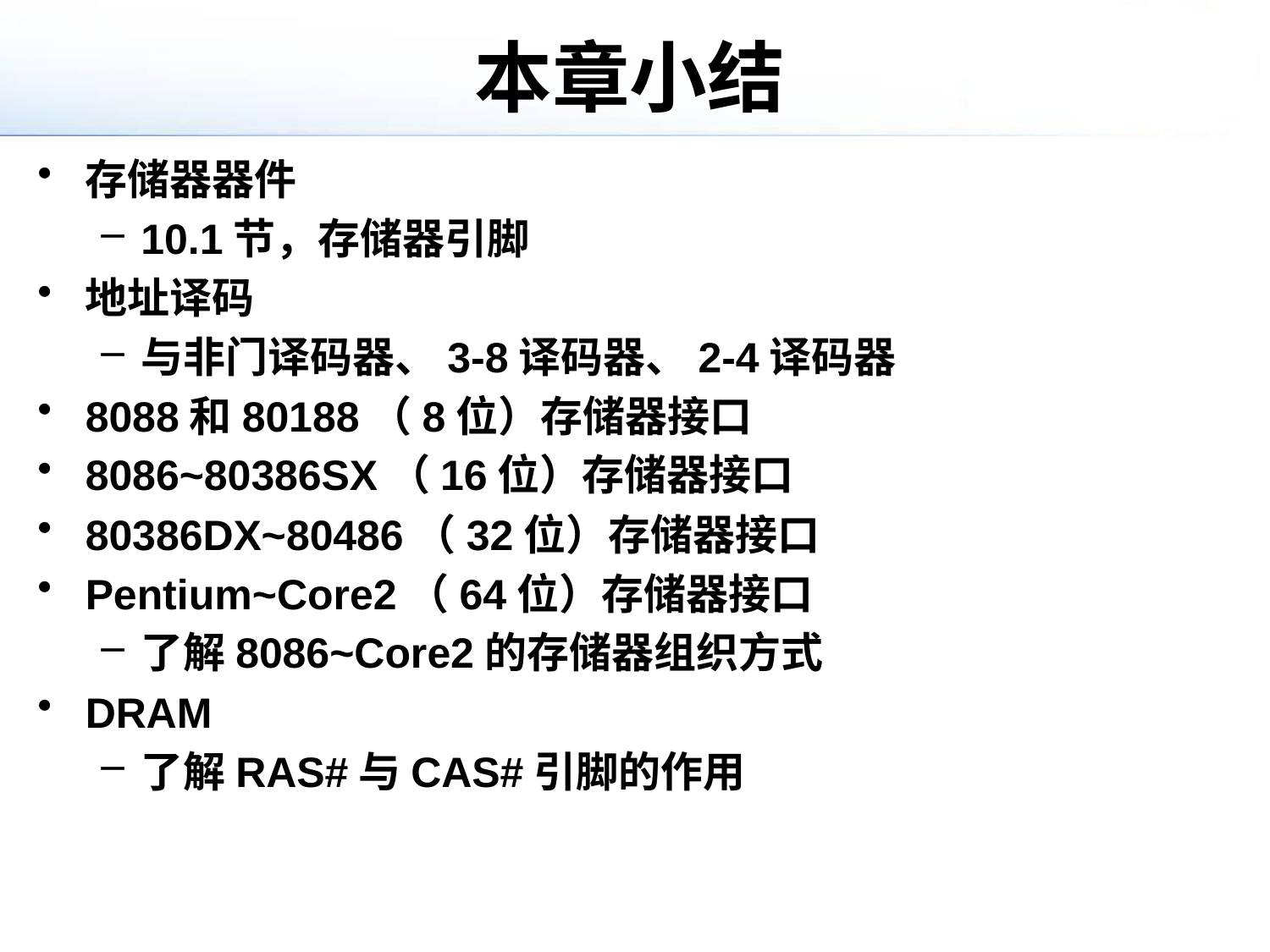

# 本章小结
存储器器件
10.1节，存储器引脚
地址译码
与非门译码器、3-8译码器、2-4译码器
8088和80188（8位）存储器接口
8086~80386SX（16位）存储器接口
80386DX~80486（32位）存储器接口
Pentium~Core2（64位）存储器接口
了解8086~Core2的存储器组织方式
DRAM
了解RAS#与CAS#引脚的作用